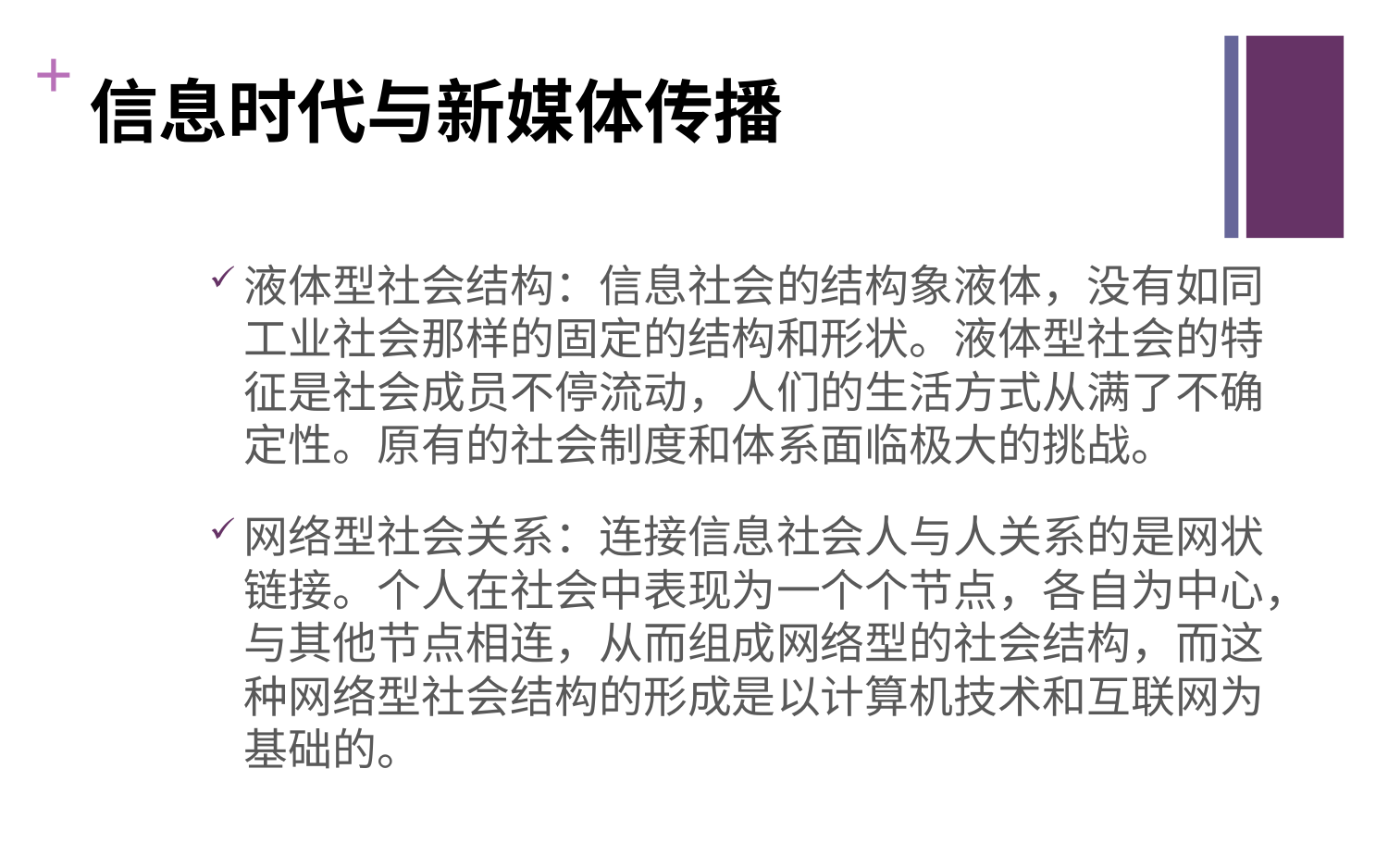

# 信息时代与新媒体传播
液体型社会结构：信息社会的结构象液体，没有如同工业社会那样的固定的结构和形状。液体型社会的特征是社会成员不停流动，人们的生活方式从满了不确定性。原有的社会制度和体系面临极大的挑战。
网络型社会关系：连接信息社会人与人关系的是网状链接。个人在社会中表现为一个个节点，各自为中心，与其他节点相连，从而组成网络型的社会结构，而这种网络型社会结构的形成是以计算机技术和互联网为基础的。